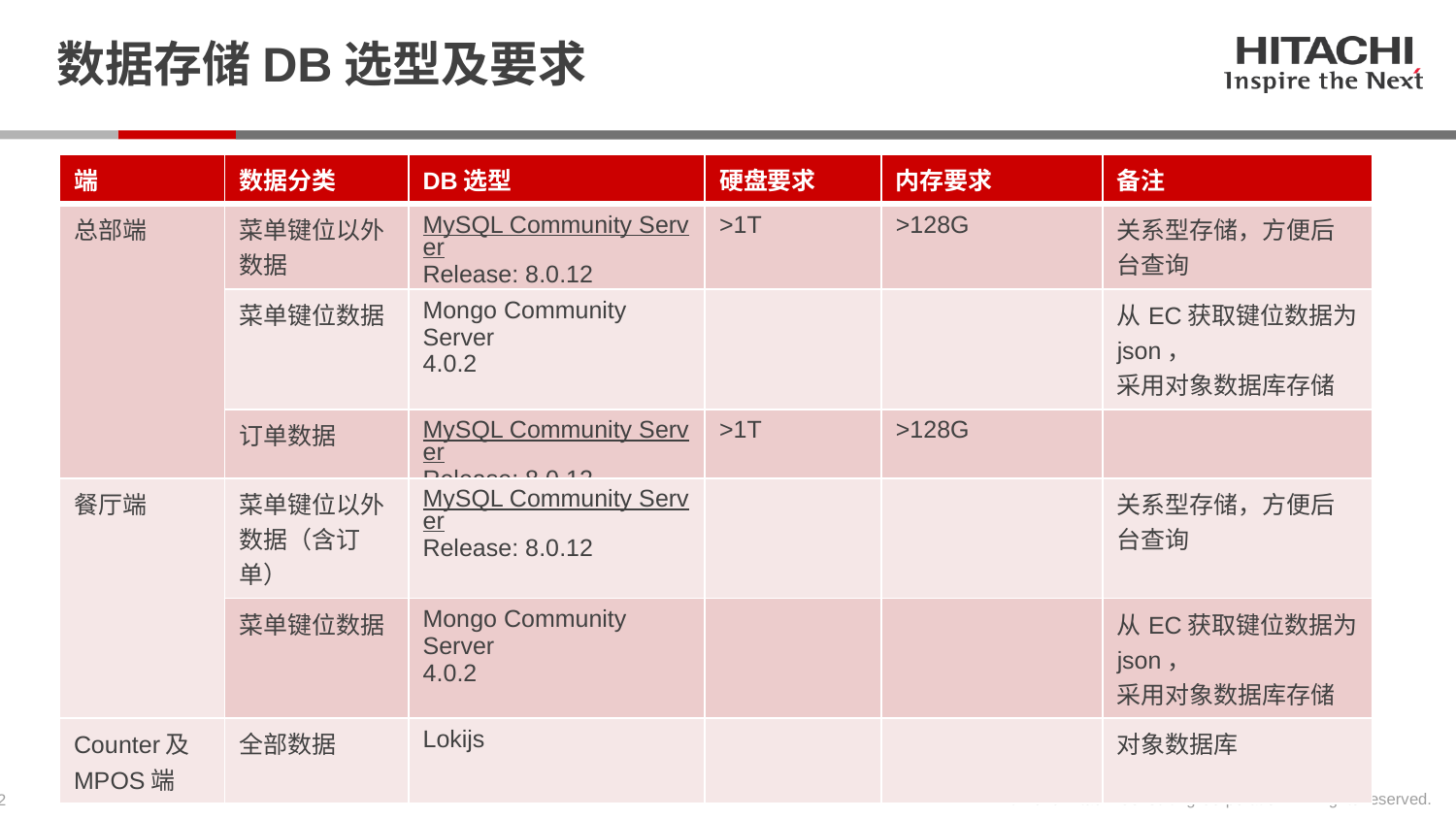

# 数据存储DB选型及要求
| 端 | 数据分类 | DB选型 | 硬盘要求 | 内存要求 | 备注 |
| --- | --- | --- | --- | --- | --- |
| 总部端 | 菜单键位以外数据 | MySQL Community Server Release: 8.0.12 | >1T | >128G | 关系型存储，方便后台查询 |
|  | 菜单键位数据 | Mongo Community Server 4.0.2 |  |  | 从EC获取键位数据为json， 采用对象数据库存储 |
|  | 订单数据 | MySQL Community Server Release: 8.0.12 | >1T | >128G |  |
| 餐厅端 | 菜单键位以外数据（含订单） | MySQL Community Server Release: 8.0.12 |  |  | 关系型存储，方便后台查询 |
|  | 菜单键位数据 | Mongo Community Server 4.0.2 |  |  | 从EC获取键位数据为json， 采用对象数据库存储 |
| Counter及MPOS端 | 全部数据 | Lokijs |  |  | 对象数据库 |